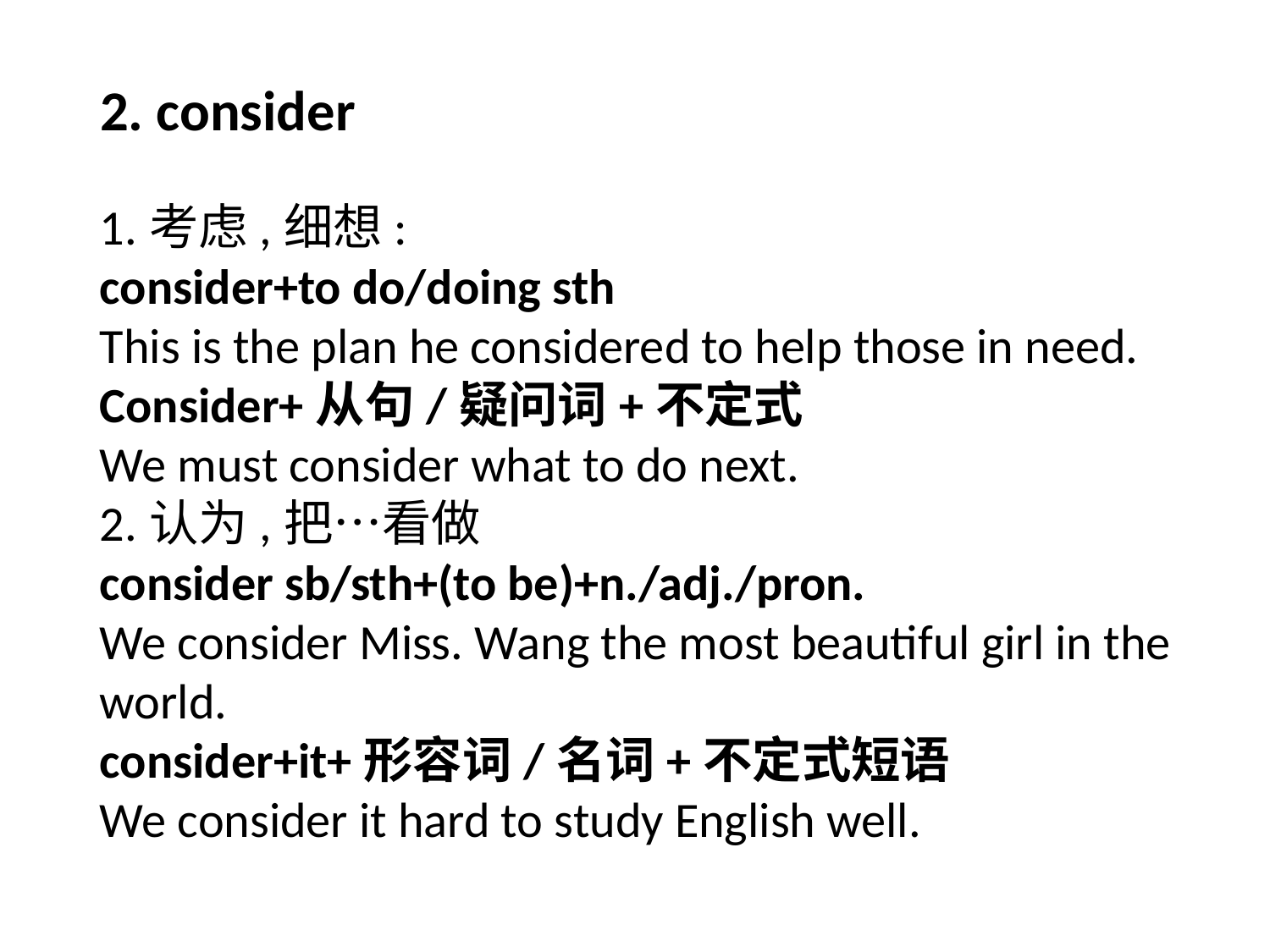

# 2. consider
1.考虑,细想:
consider+to do/doing sth
This is the plan he considered to help those in need.
Consider+从句/疑问词+不定式
We must consider what to do next.
2.认为,把…看做
consider sb/sth+(to be)+n./adj./pron.
We consider Miss. Wang the most beautiful girl in the world.
consider+it+形容词/名词+不定式短语
We consider it hard to study English well.